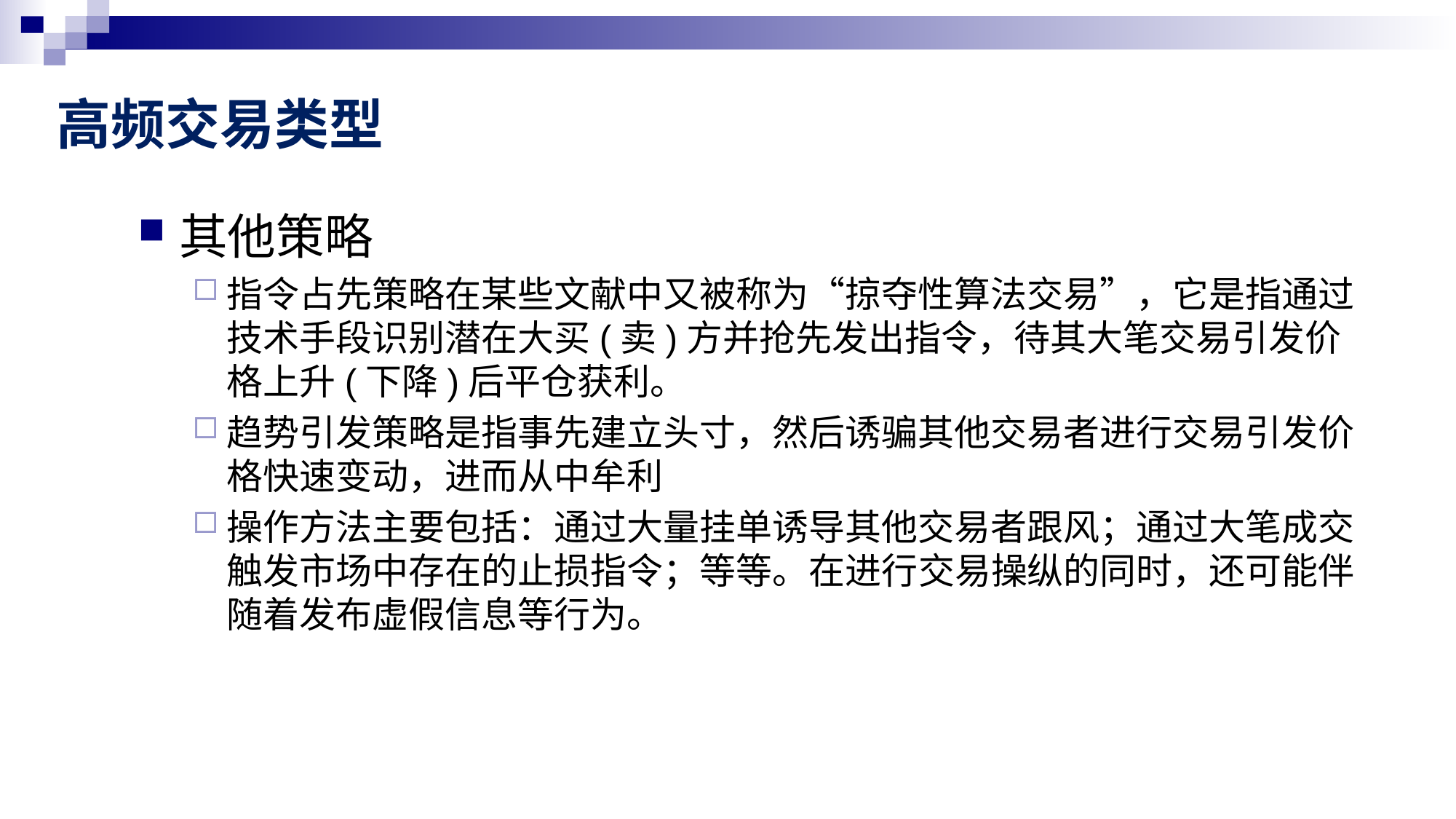

# 高频交易类型
其他策略
指令占先策略在某些文献中又被称为“掠夺性算法交易”，它是指通过技术手段识别潜在大买(卖)方并抢先发出指令，待其大笔交易引发价格上升(下降)后平仓获利。
趋势引发策略是指事先建立头寸，然后诱骗其他交易者进行交易引发价格快速变动，进而从中牟利
操作方法主要包括：通过大量挂单诱导其他交易者跟风；通过大笔成交触发市场中存在的止损指令；等等。在进行交易操纵的同时，还可能伴随着发布虚假信息等行为。